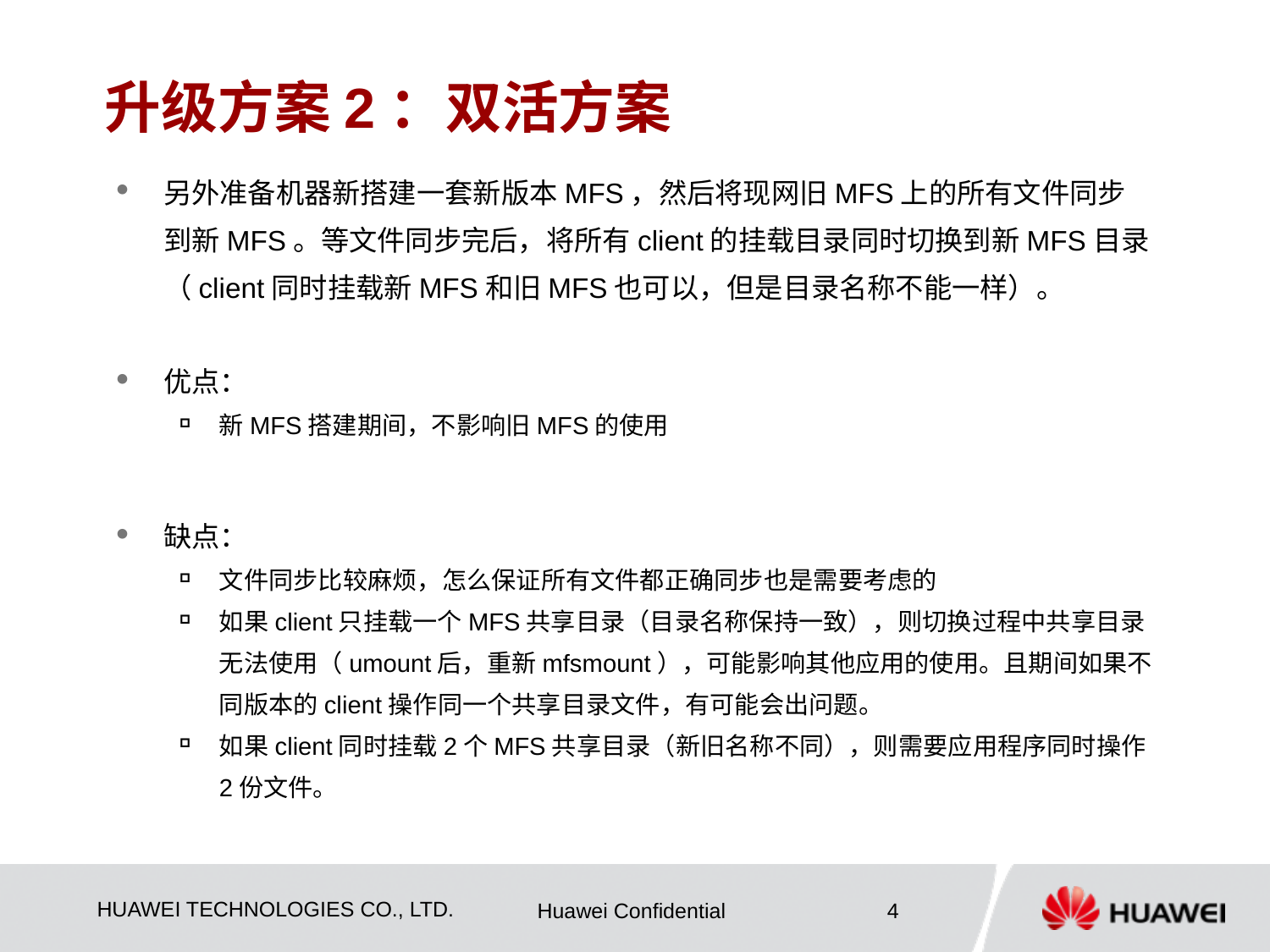

# 升级方案2：双活方案
另外准备机器新搭建一套新版本MFS，然后将现网旧MFS上的所有文件同步到新MFS。等文件同步完后，将所有client的挂载目录同时切换到新MFS目录（client同时挂载新MFS和旧MFS也可以，但是目录名称不能一样）。

优点：
新MFS搭建期间，不影响旧MFS的使用

缺点：
文件同步比较麻烦，怎么保证所有文件都正确同步也是需要考虑的
如果client只挂载一个MFS共享目录（目录名称保持一致），则切换过程中共享目录无法使用（umount后，重新mfsmount），可能影响其他应用的使用。且期间如果不同版本的client操作同一个共享目录文件，有可能会出问题。
如果client同时挂载2个MFS共享目录（新旧名称不同），则需要应用程序同时操作2份文件。